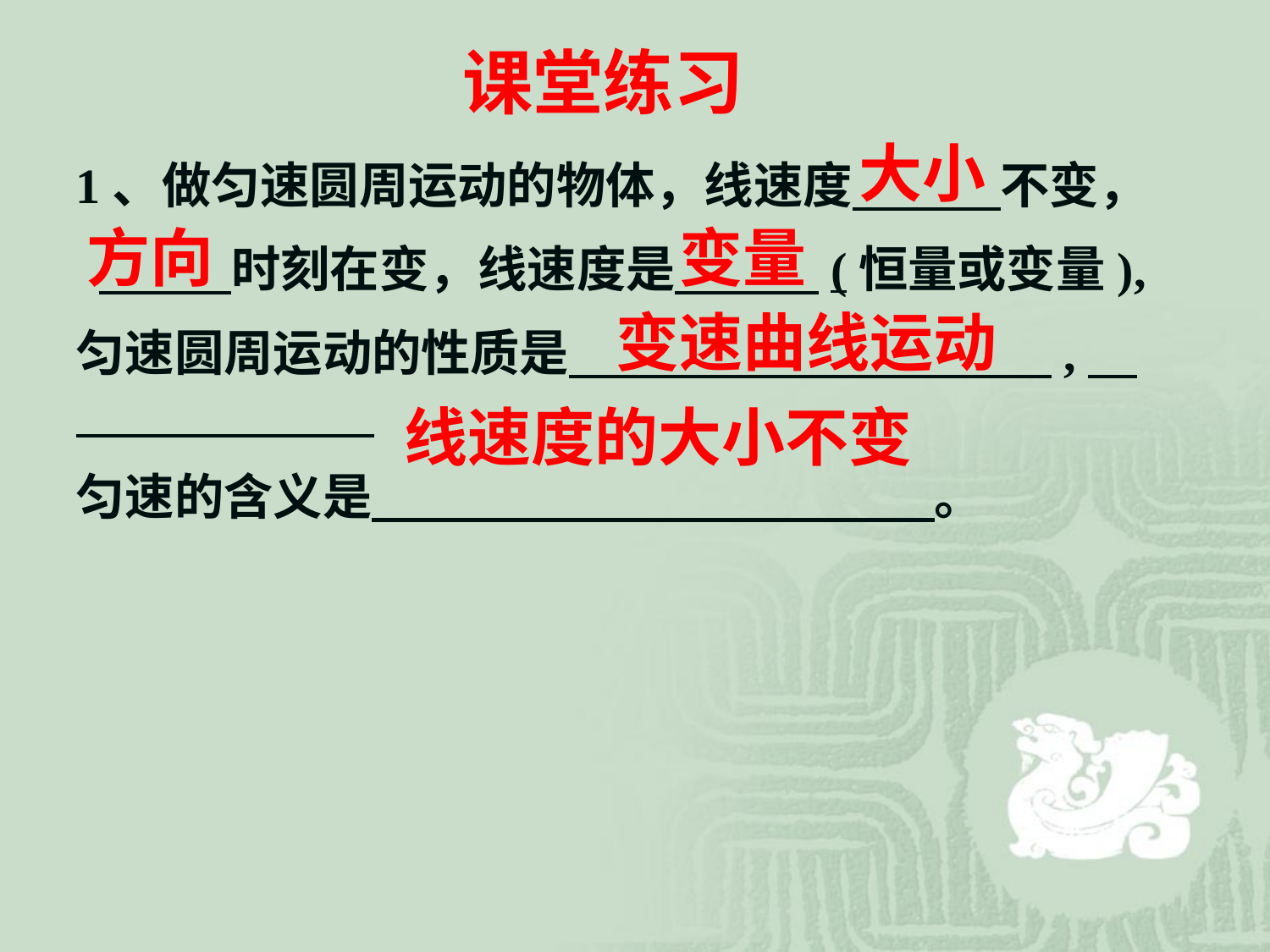

课堂练习
大小
1、做匀速圆周运动的物体，线速度　　　不变，
 　   　时刻在变，线速度是　 　   (恒量或变量),
匀速圆周运动的性质是                                           ,
匀速的含义是　　　　　　               　　。

方向
变量
变速曲线运动

线速度的大小不变